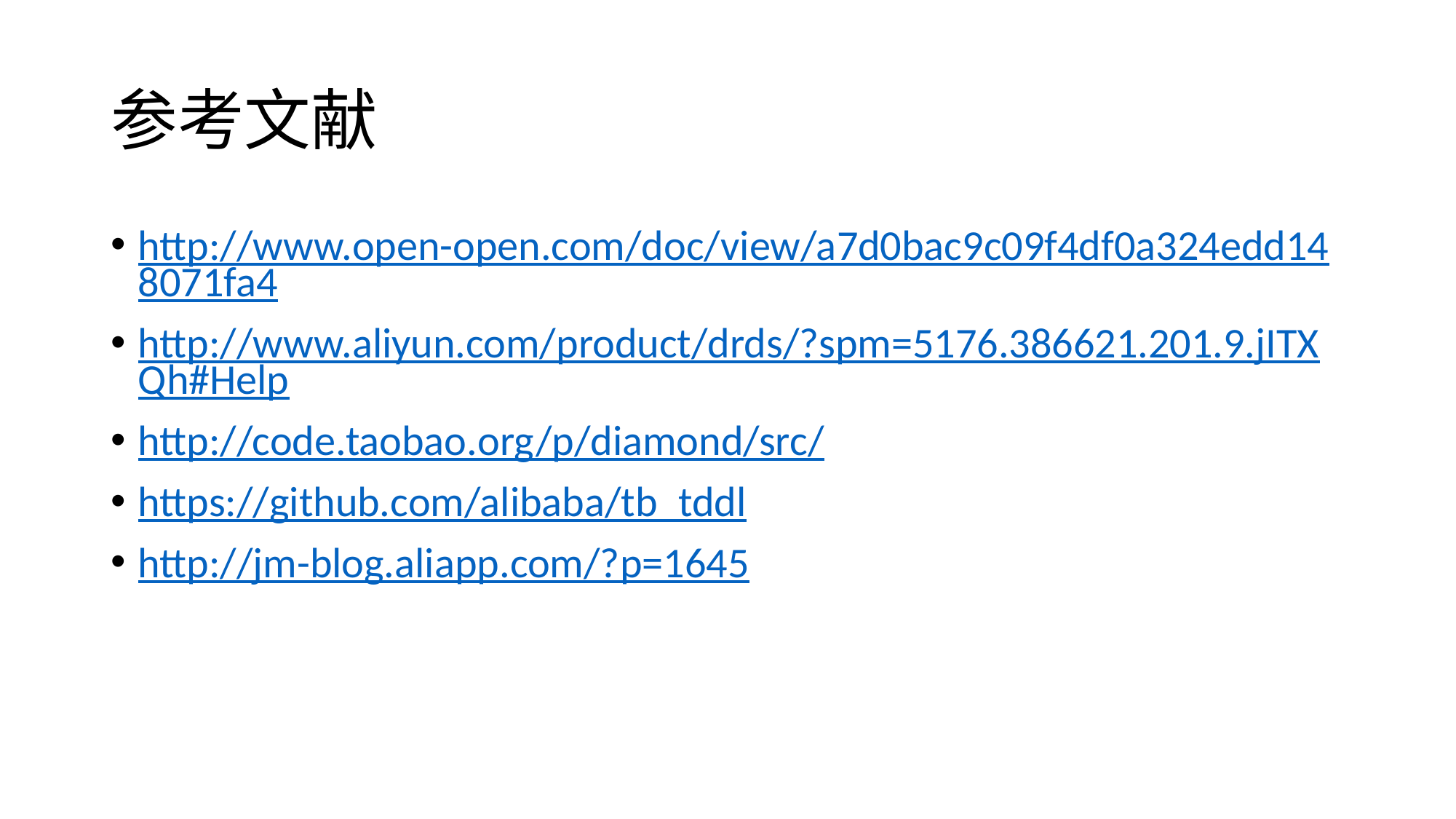

# 参考文献
http://www.open-open.com/doc/view/a7d0bac9c09f4df0a324edd148071fa4
http://www.aliyun.com/product/drds/?spm=5176.386621.201.9.jITXQh#Help
http://code.taobao.org/p/diamond/src/
https://github.com/alibaba/tb_tddl
http://jm-blog.aliapp.com/?p=1645